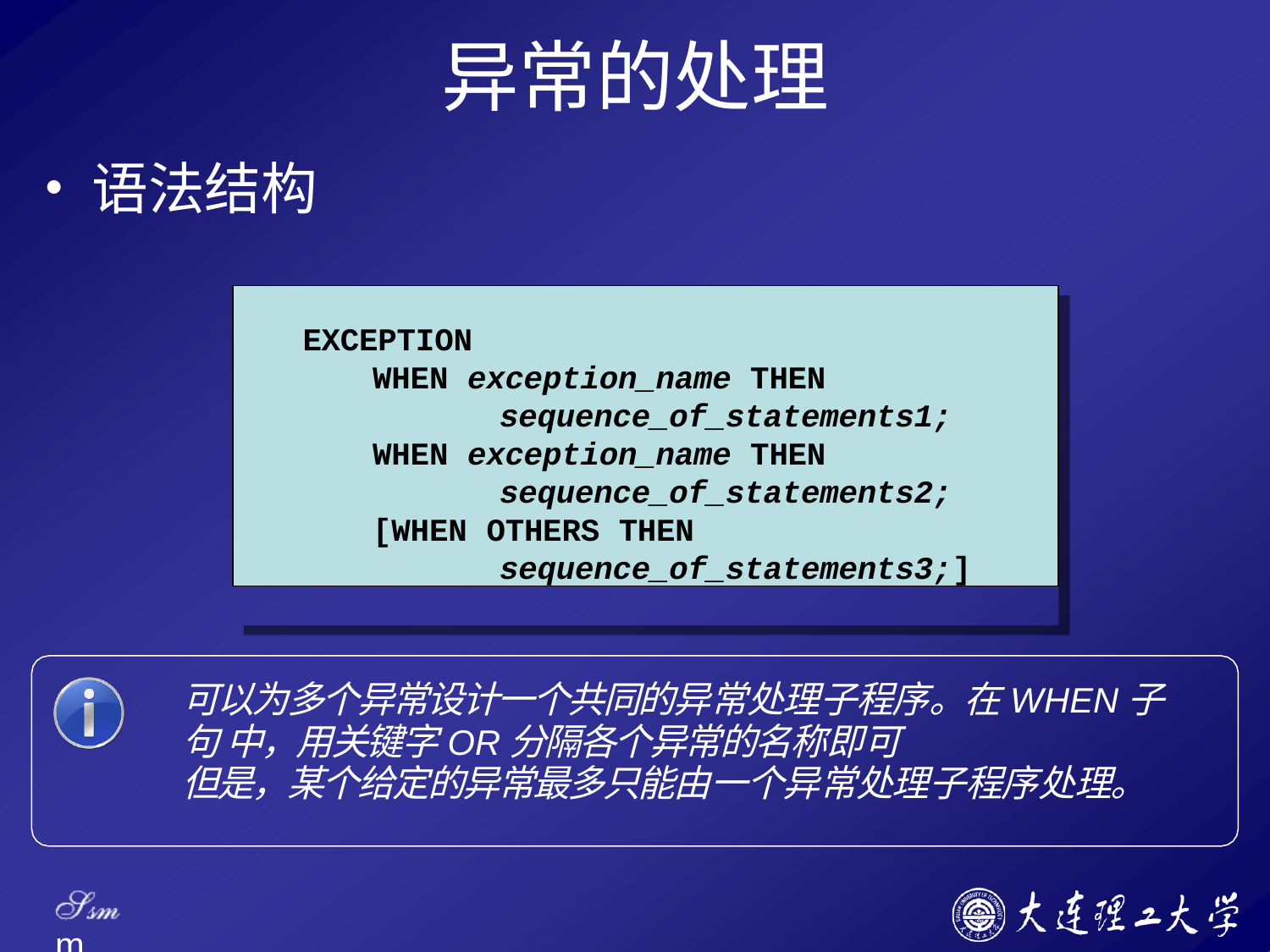

# 异常的处理
语法结构

EXCEPTION
WHEN exception_name THEN
sequence_of_statements1;
WHEN exception_name THEN
sequence_of_statements2;
[WHEN OTHERS THEN
sequence_of_statements3;]

可以为多个异常设计一个共同的异常处理子程序。在WHEN子句 中，用关键字OR分隔各个异常的名称即可
但是，某个给定的异常最多只能由一个异常处理子程序处理。

Ssm